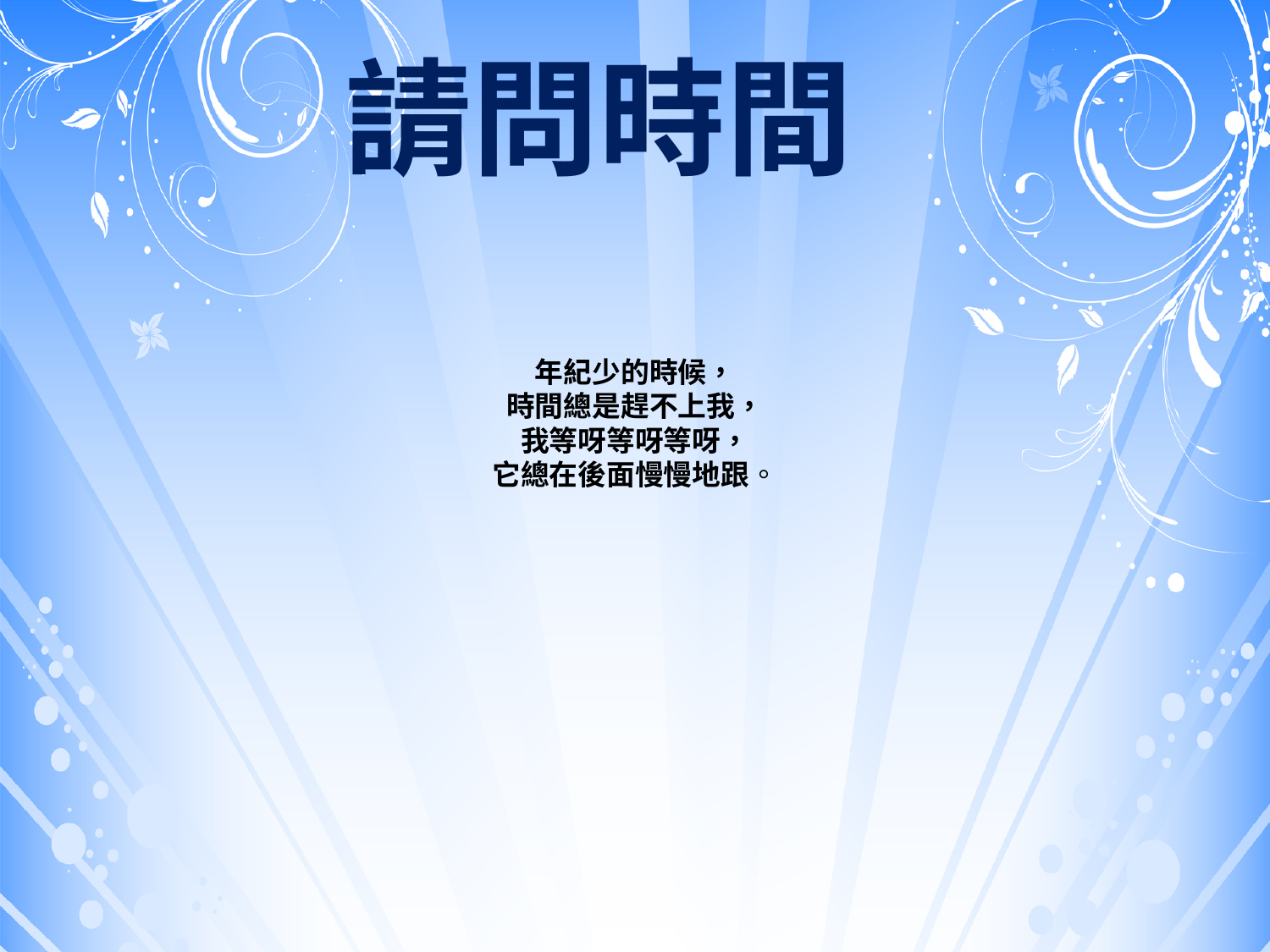

請問時間

# 年紀少的時候， 時間總是趕不上我， 我等呀等呀等呀， 它總在後面慢慢地跟。